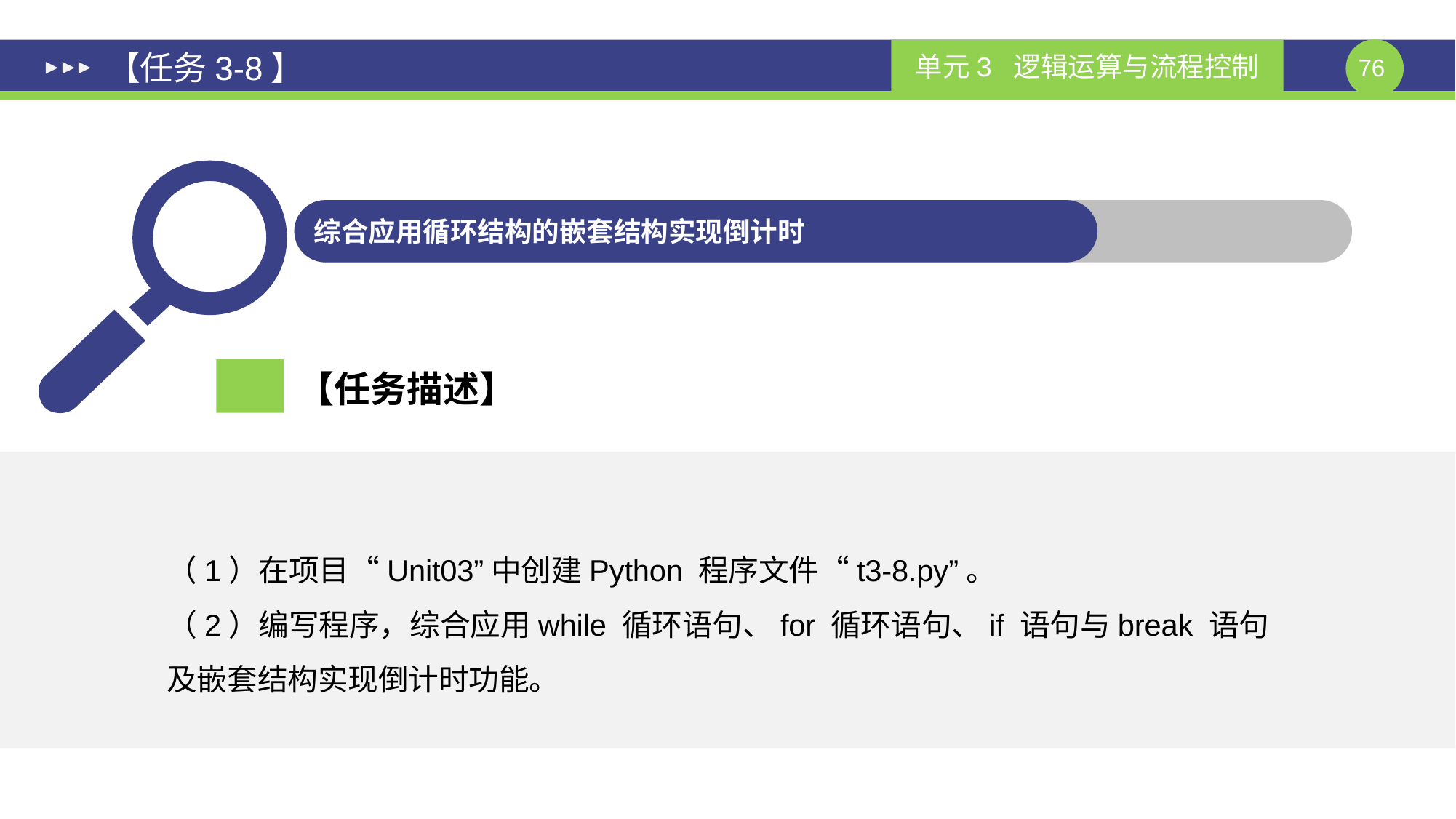

# 【任务3-8】

综合应用循环结构的嵌套结构实现倒计时

【任务描述】

（1）在项目“Unit03”中创建Python 程序文件“t3-8.py”。
（2）编写程序，综合应用while 循环语句、for 循环语句、if 语句与break 语句及嵌套结构实现倒计时功能。